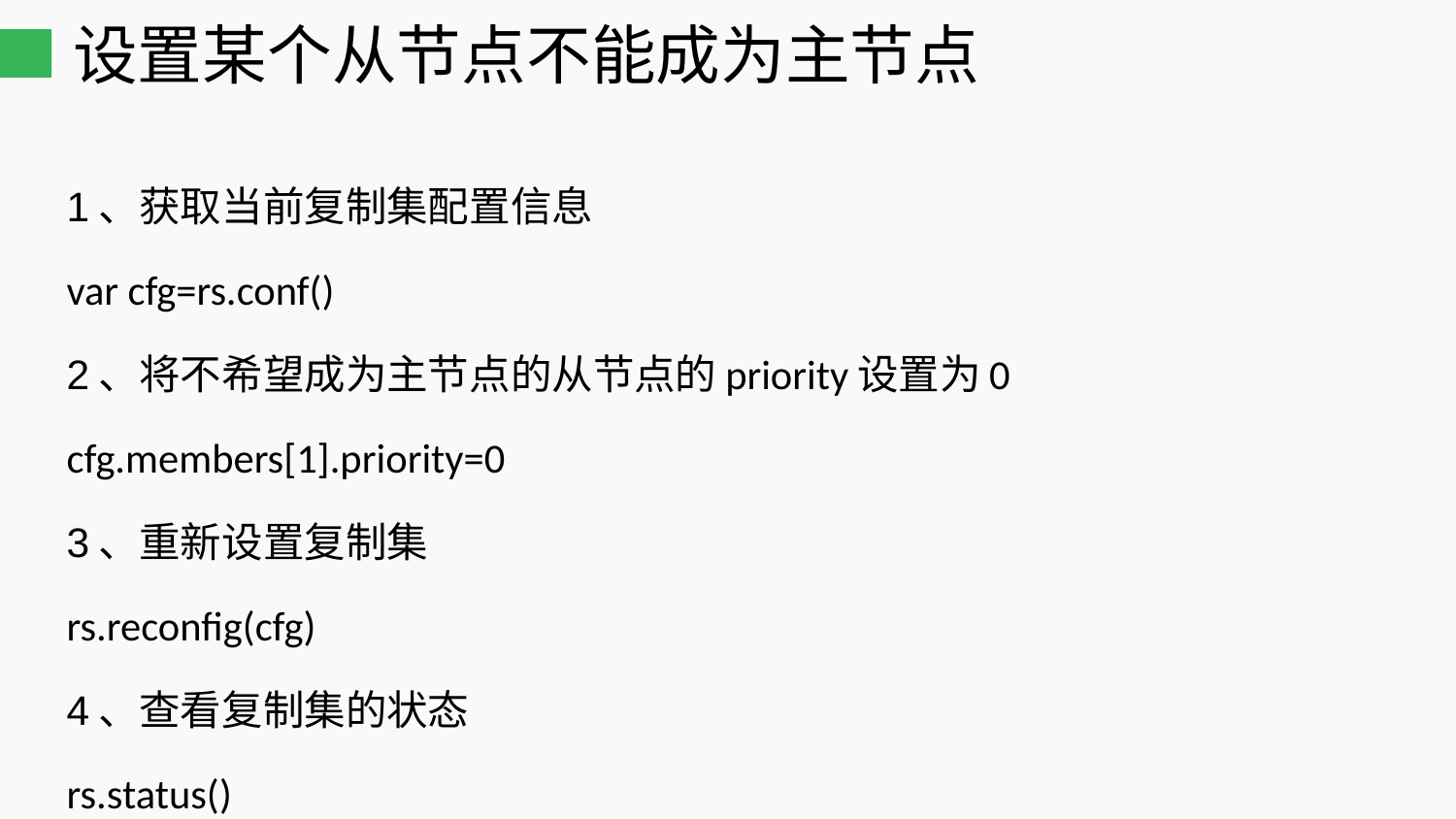

# 设置某个从节点不能成为主节点
1、获取当前复制集配置信息
var cfg=rs.conf()
2、将不希望成为主节点的从节点的priority设置为0
cfg.members[1].priority=0
3、重新设置复制集
rs.reconfig(cfg)
4、查看复制集的状态
rs.status()